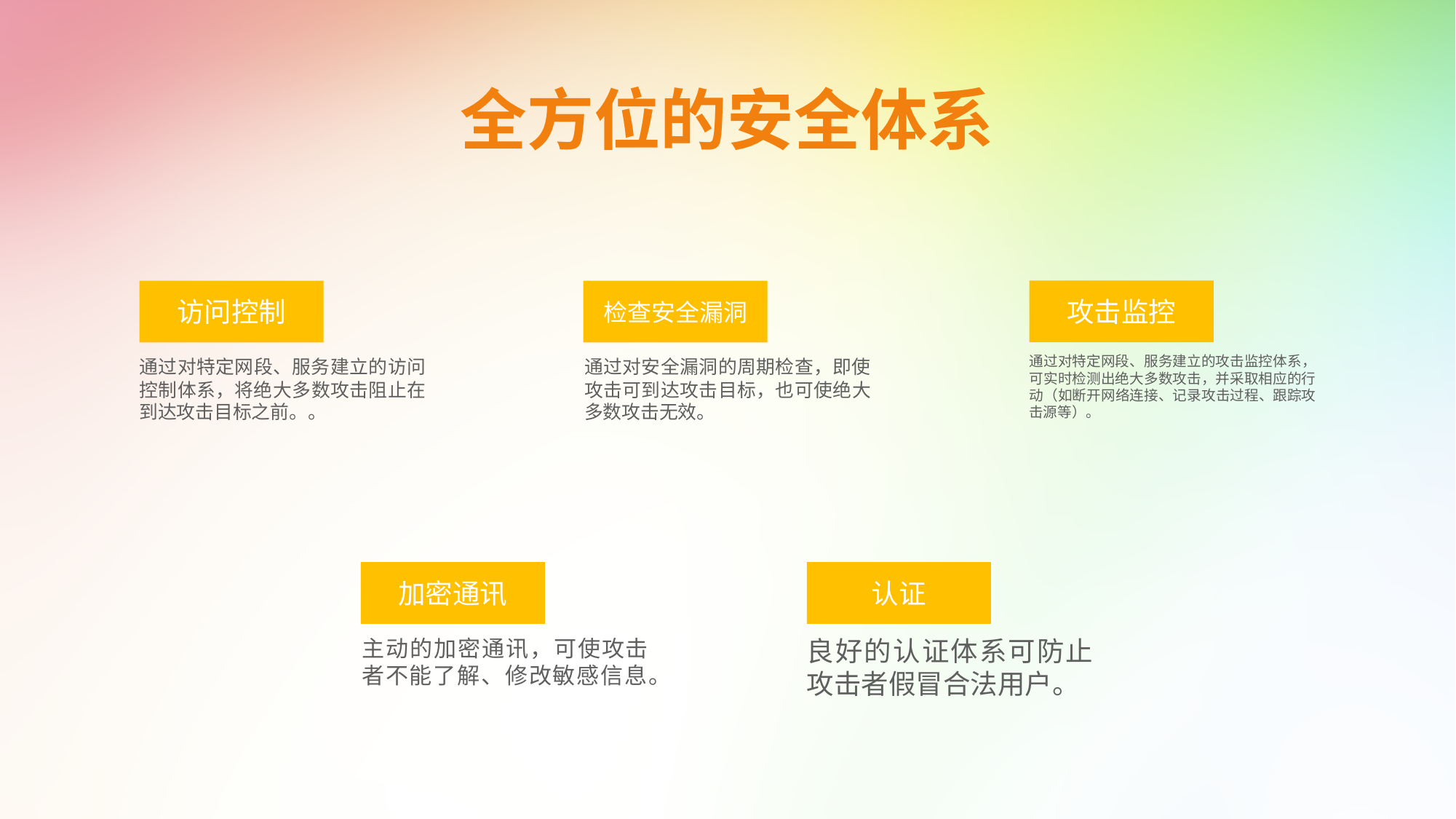

全方位的安全体系
攻击监控
通过对特定网段、服务建立的攻击监控体系，可实时检测出绝大多数攻击，并采取相应的行动（如断开网络连接、记录攻击过程、跟踪攻击源等）。
访问控制
通过对特定网段、服务建立的访问控制体系，将绝大多数攻击阻止在到达攻击目标之前。。
检查安全漏洞
通过对安全漏洞的周期检查，即使攻击可到达攻击目标，也可使绝大多数攻击无效。
加密通讯
主动的加密通讯，可使攻击者不能了解、修改敏感信息。
认证
良好的认证体系可防止攻击者假冒合法用户。